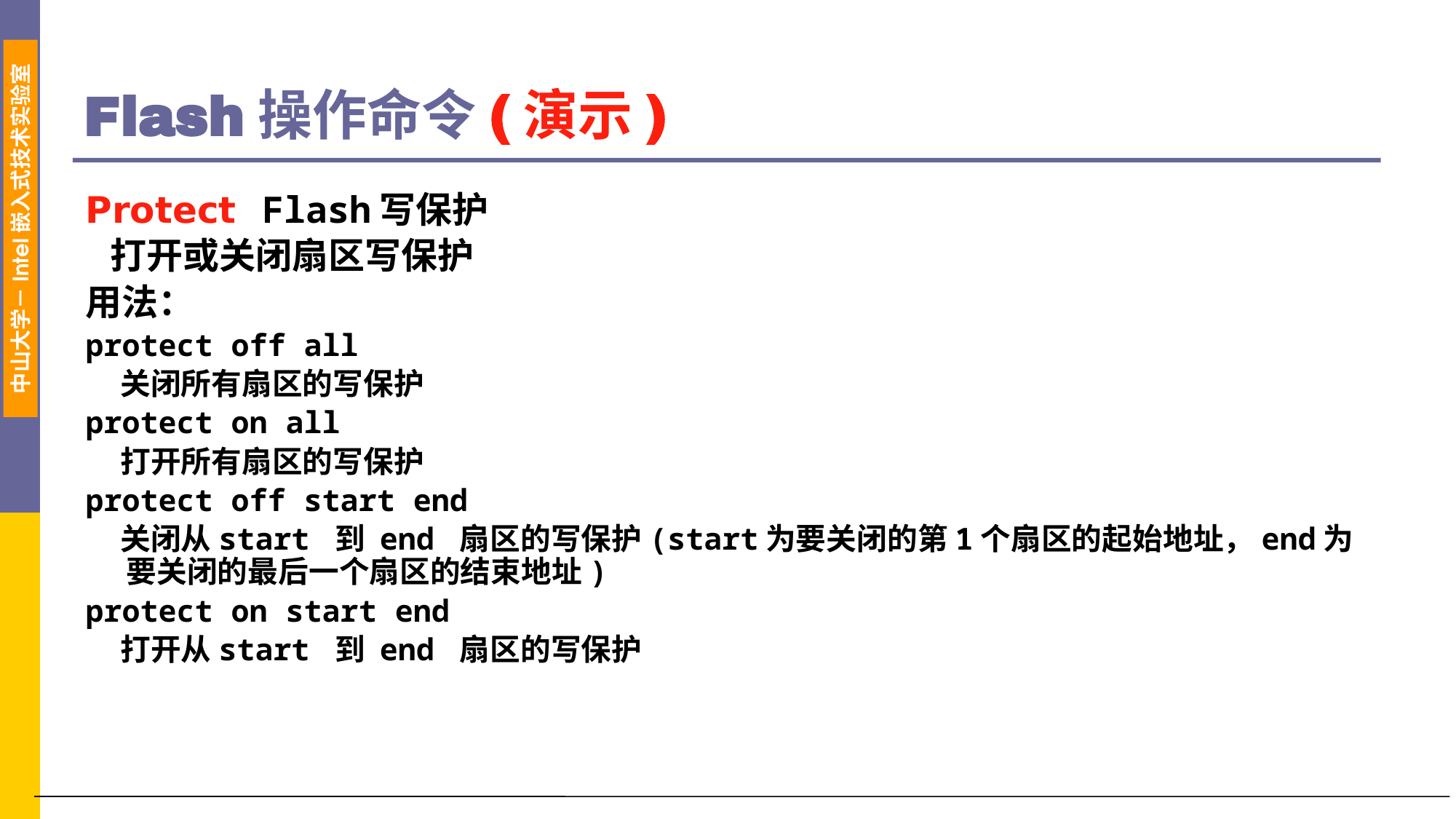

# Flash操作命令(演示)
Protect  Flash写保护
  打开或关闭扇区写保护
用法：
protect off all
    关闭所有扇区的写保护
protect on all
    打开所有扇区的写保护
protect off start end
    关闭从start 到 end 扇区的写保护(start为要关闭的第1个扇区的起始地址，end为要关闭的最后一个扇区的结束地址)
protect on start end
    打开从start 到 end 扇区的写保护